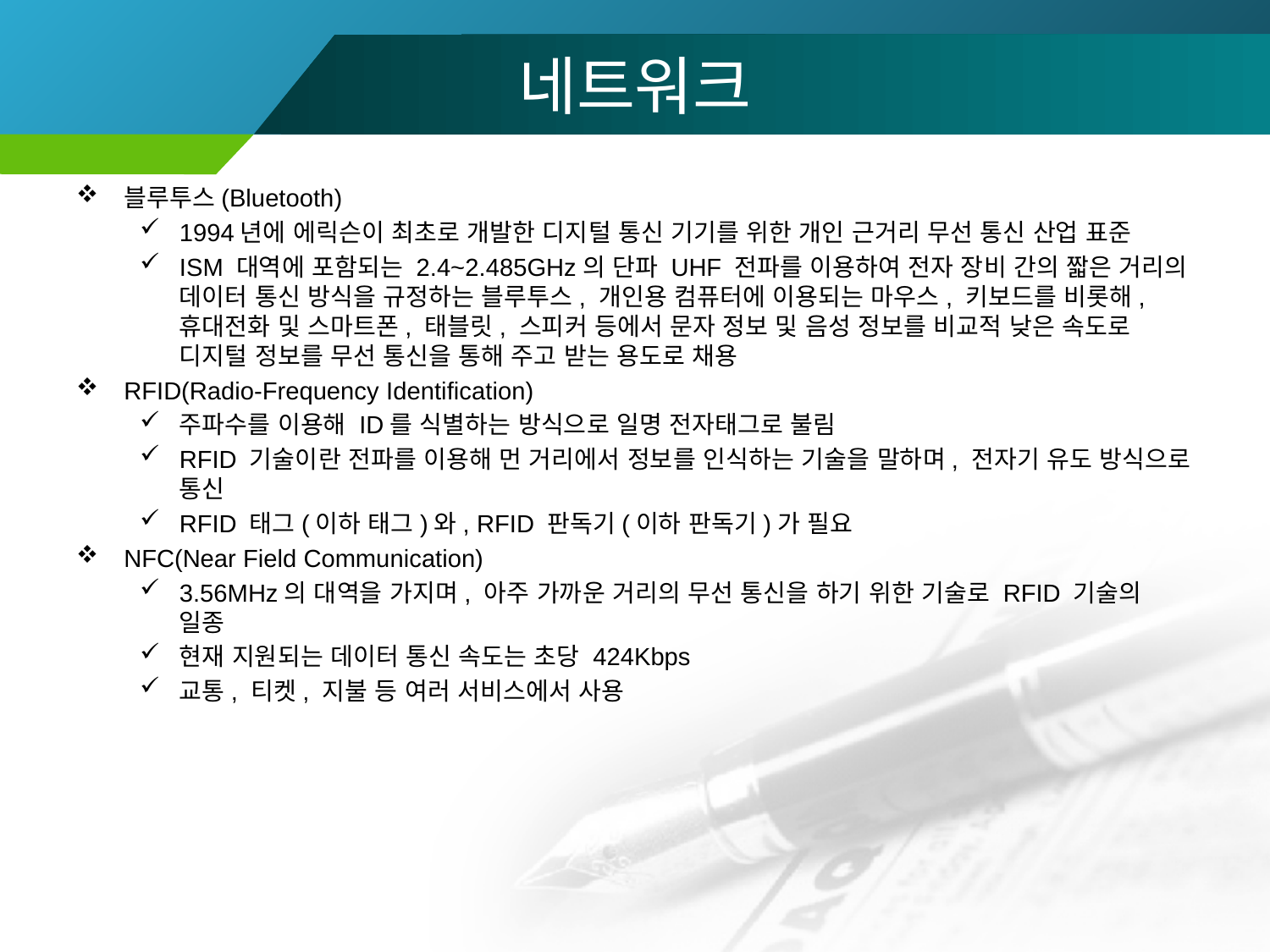

# 네트워크
블루투스(Bluetooth)
1994년에 에릭슨이 최초로 개발한 디지털 통신 기기를 위한 개인 근거리 무선 통신 산업 표준
ISM 대역에 포함되는 2.4~2.485GHz의 단파 UHF 전파를 이용하여 전자 장비 간의 짧은 거리의 데이터 통신 방식을 규정하는 블루투스, 개인용 컴퓨터에 이용되는 마우스, 키보드를 비롯해, 휴대전화 및 스마트폰, 태블릿, 스피커 등에서 문자 정보 및 음성 정보를 비교적 낮은 속도로 디지털 정보를 무선 통신을 통해 주고 받는 용도로 채용
RFID(Radio-Frequency Identification)
주파수를 이용해 ID를 식별하는 방식으로 일명 전자태그로 불림
RFID 기술이란 전파를 이용해 먼 거리에서 정보를 인식하는 기술을 말하며, 전자기 유도 방식으로 통신
RFID 태그(이하 태그)와, RFID 판독기(이하 판독기)가 필요
NFC(Near Field Communication)
3.56MHz의 대역을 가지며, 아주 가까운 거리의 무선 통신을 하기 위한 기술로 RFID 기술의 일종
현재 지원되는 데이터 통신 속도는 초당 424Kbps
교통, 티켓, 지불 등 여러 서비스에서 사용